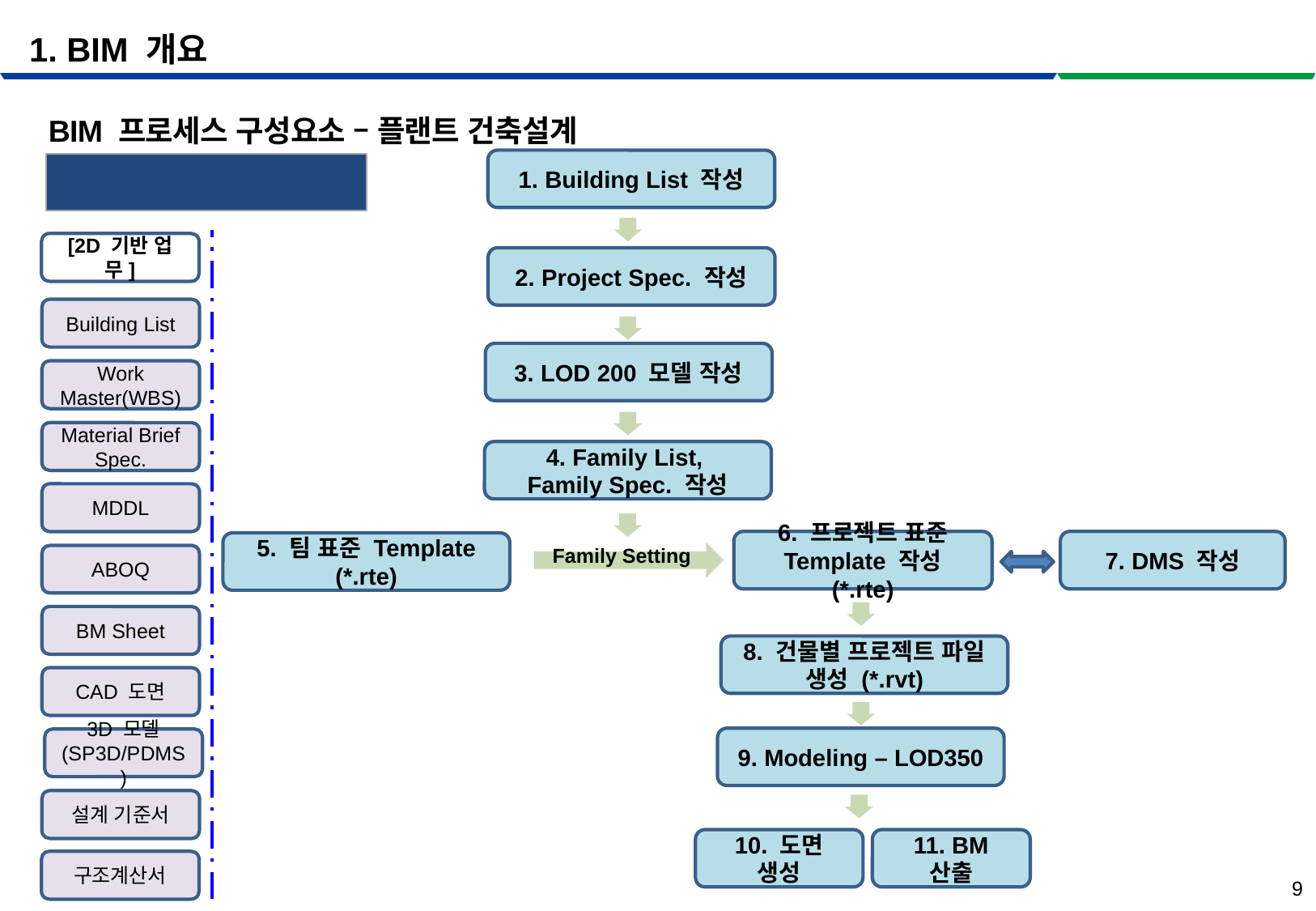

# 1. BIM 개요
BIM 프로세스 구성요소 – 플랜트 건축설계
1. Building List 작성
3D 기반 건축 Work Process

[2D 기반 업무]
2. Project Spec. 작성
Building List

3. LOD 200 모델 작성
Work Master(WBS)

Material Brief Spec.
4. Family List,
Family Spec. 작성
MDDL

6. 프로젝트 표준 Template 작성 (*.rte)
7. DMS 작성
5. 팀 표준 Template (*.rte)
Family Setting
ABOQ

BM Sheet
8. 건물별 프로젝트 파일 생성 (*.rvt)
CAD 도면

9. Modeling – LOD350
3D 모델 (SP3D/PDMS)
설계 기준서

10. 도면 생성
11. BM 산출
구조계산서